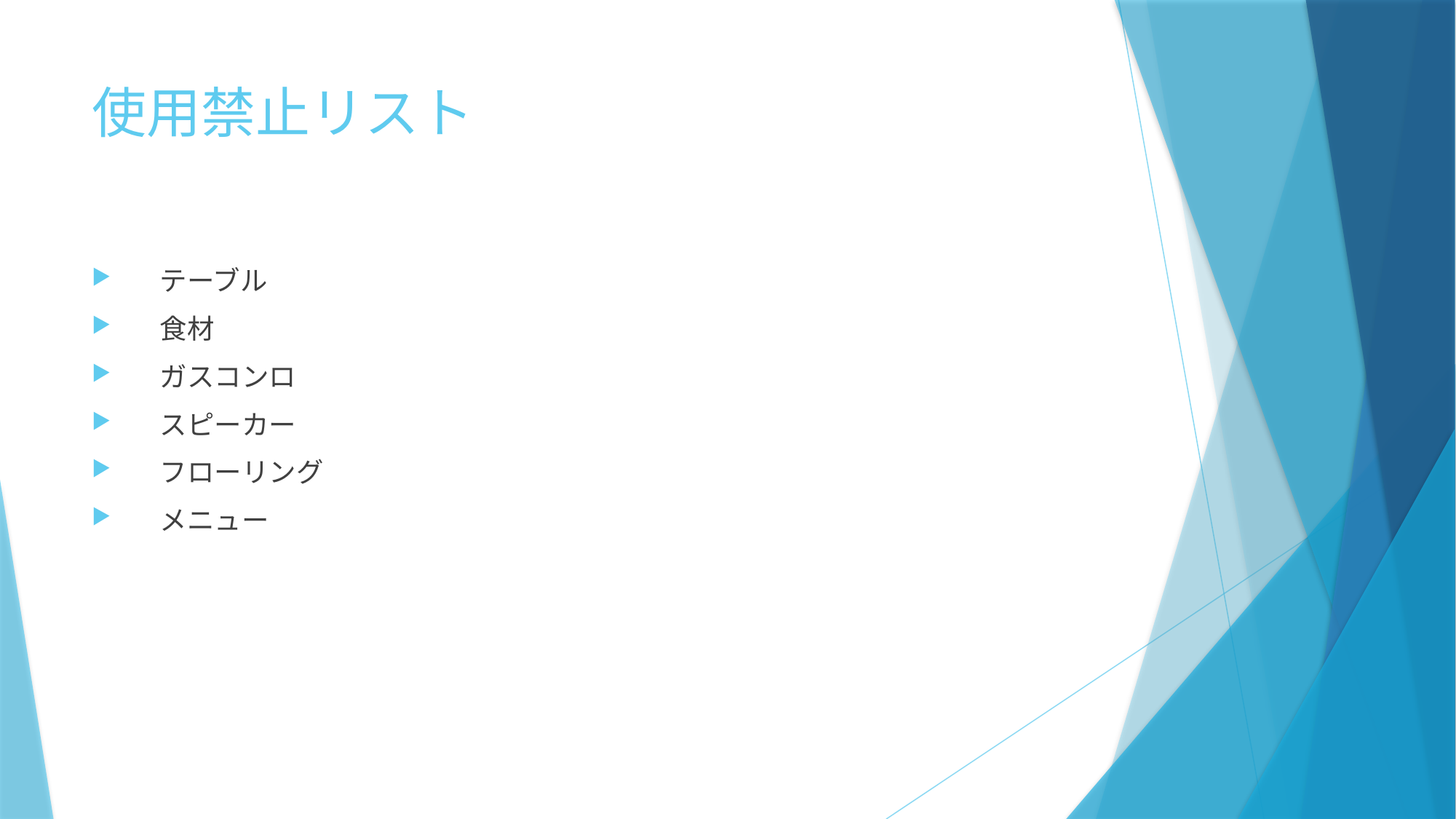

# 使用禁止リスト
　テーブル
　食材
　ガスコンロ
　スピーカー
　フローリング
　メニュー